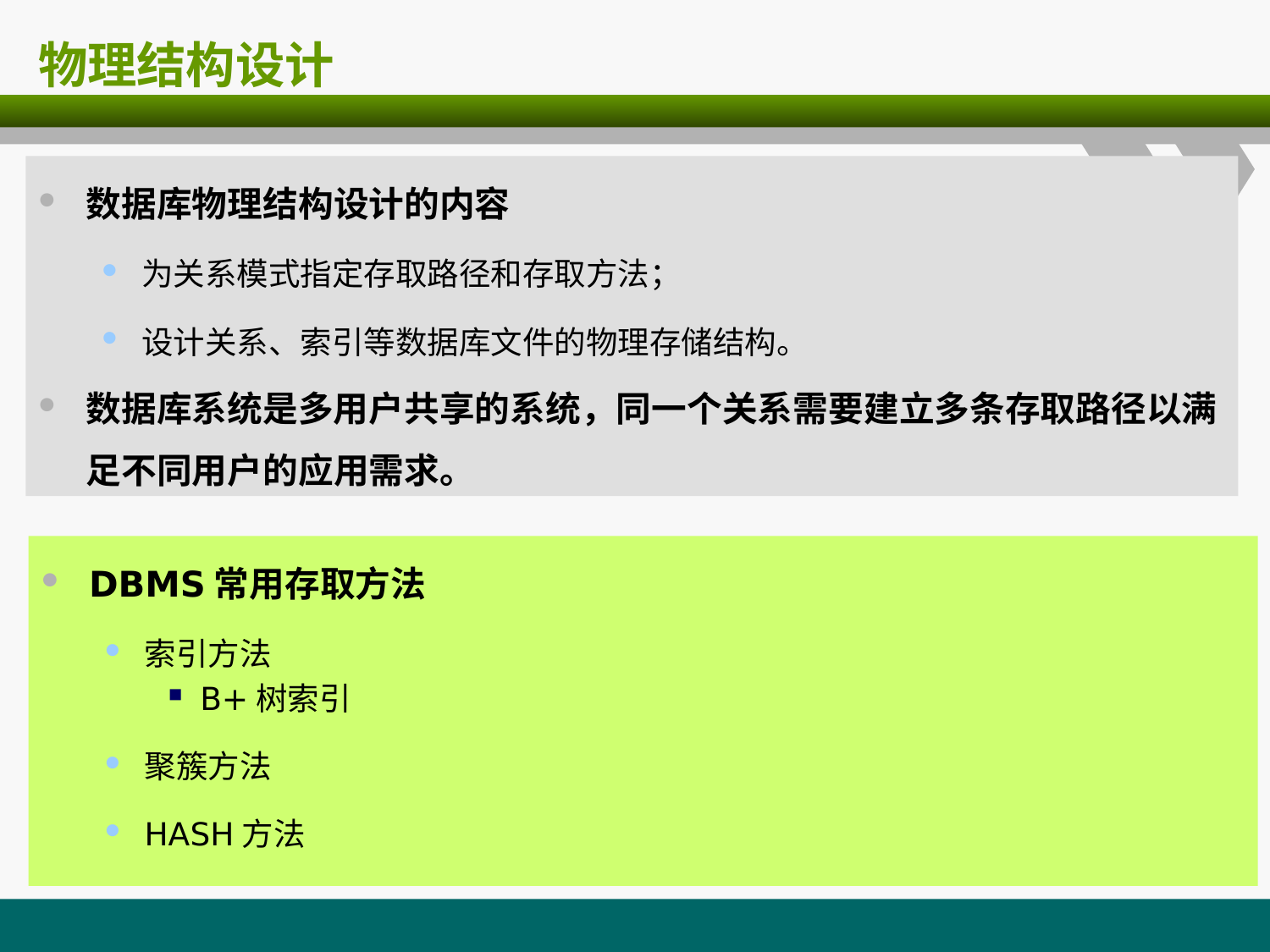

# 物理结构设计
数据库物理结构设计的内容
为关系模式指定存取路径和存取方法；
设计关系、索引等数据库文件的物理存储结构。
数据库系统是多用户共享的系统，同一个关系需要建立多条存取路径以满足不同用户的应用需求。
DBMS常用存取方法
索引方法
B+树索引
聚簇方法
HASH方法